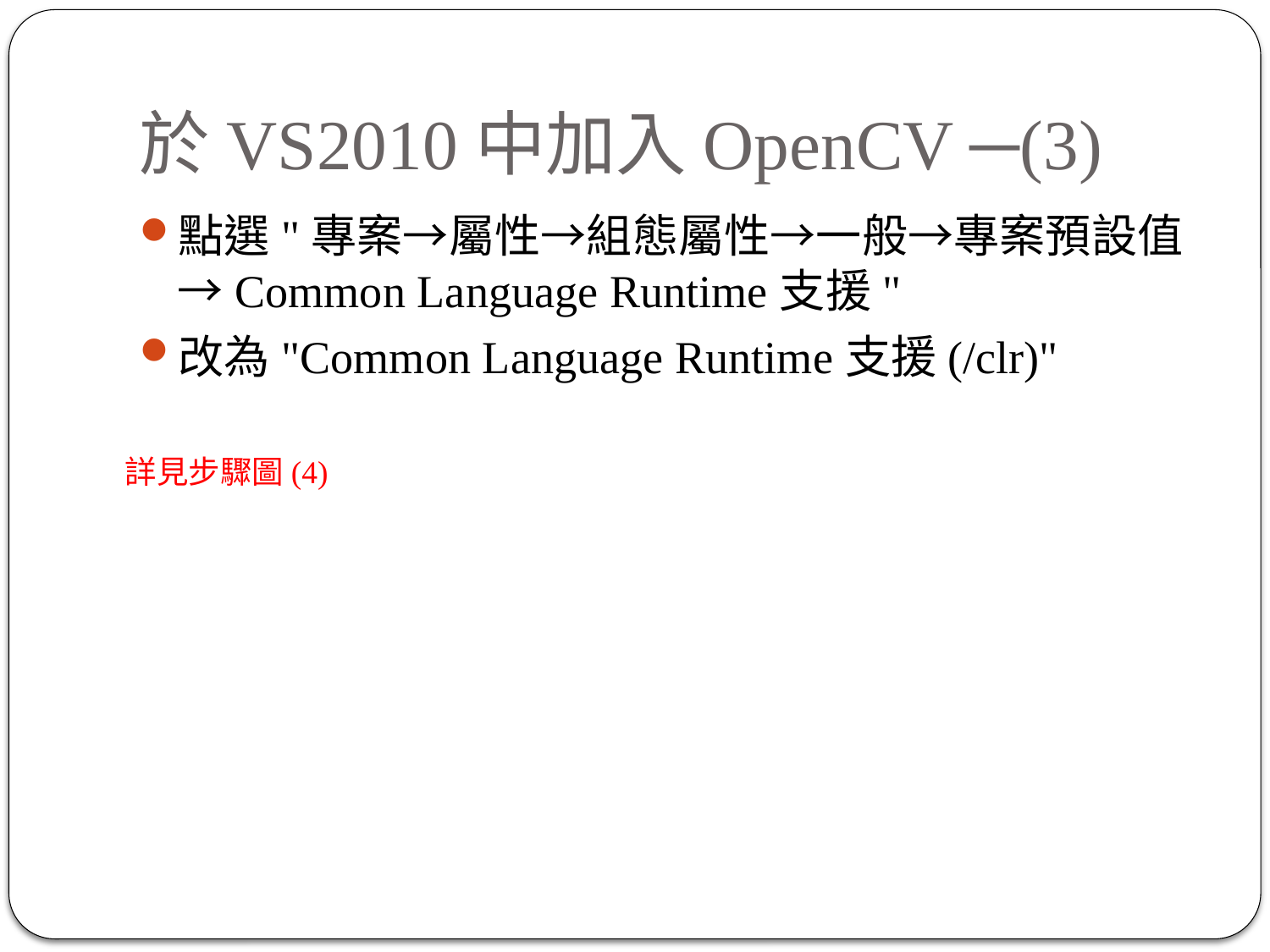

# 於VS2010中加入OpenCV ─(3)
點選"專案→屬性→組態屬性→一般→專案預設值→Common Language Runtime支援"
改為"Common Language Runtime支援(/clr)"
詳見步驟圖(4)